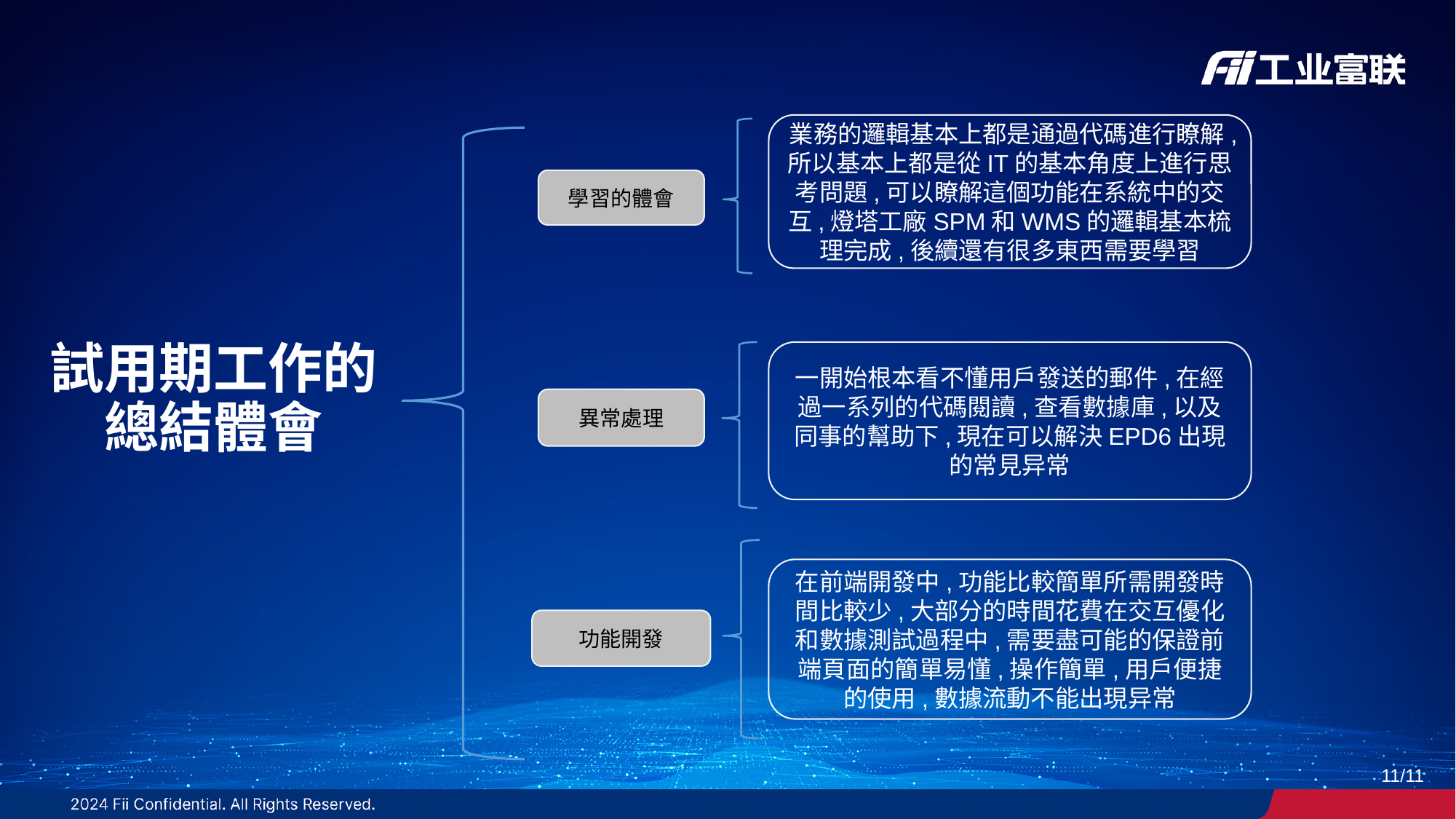

業務的邏輯基本上都是通過代碼進行瞭解,所以基本上都是從IT的基本角度上進行思考問題,可以瞭解這個功能在系統中的交互,燈塔工廠SPM和WMS的邏輯基本梳理完成,後續還有很多東西需要學習

學習的體會
# 試用期工作的 總結體會

一開始根本看不懂用戶發送的郵件,在經過一系列的代碼閱讀,查看數據庫,以及同事的幫助下,現在可以解決EPD6出現的常見异常
異常處理

在前端開發中,功能比較簡單所需開發時間比較少,大部分的時間花費在交互優化和數據測試過程中,需要盡可能的保證前端頁面的簡單易懂,操作簡單,用戶便捷的使用,數據流動不能出現异常
功能開發
11/11